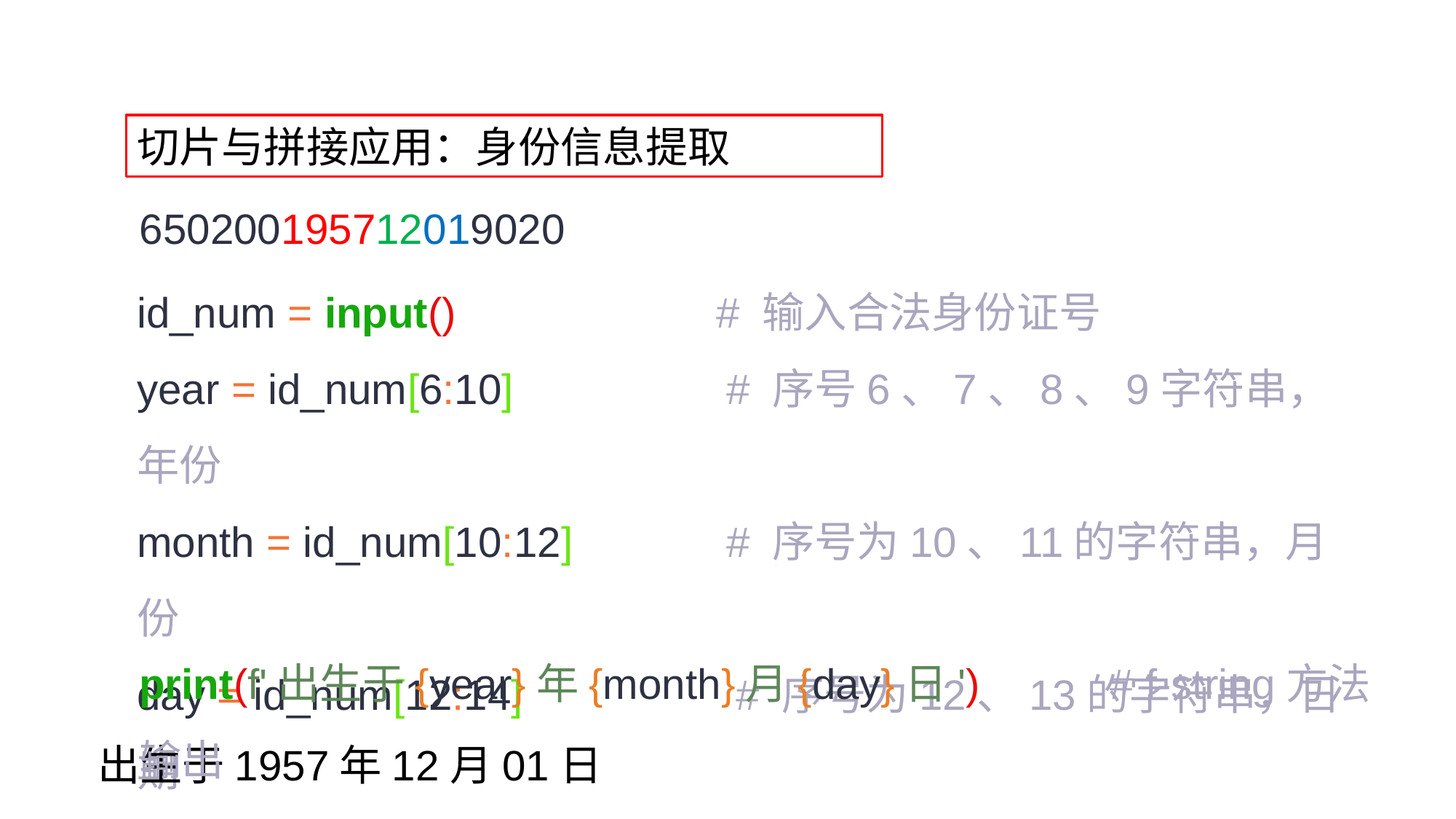

切片与拼接应用：身份信息提取
650200195712019020
id_num = input()                      # 输入合法身份证号
year = id_num[6:10]                  # 序号6、7、8、9字符串，年份
month = id_num[10:12]             # 序号为10、11的字符串，月份
day = id_num[12:14]                  # 序号为12、13的字符串，日期
print('出生于'+year+'年'+month+'月'+day+'日')  # 字符串拼接
print(f'出生于{year}年{month}月{day}日')           # f-string方法输出
出生于1957年12月01日